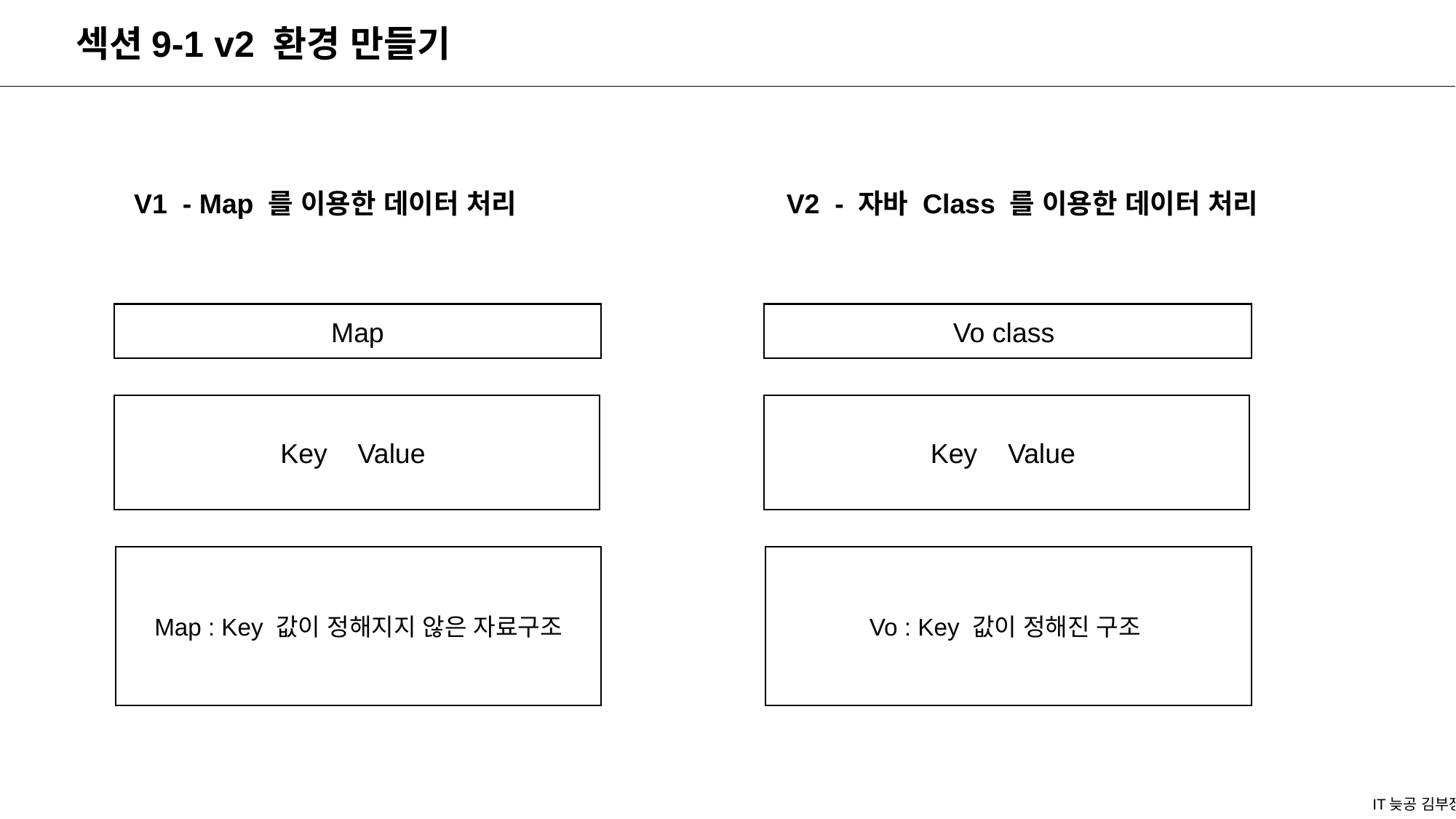

섹션9-1 v2 환경 만들기
V1  - Map 를 이용한 데이터 처리
V2  - 자바 Class 를 이용한 데이터 처리
Map
Vo class
Key    Value
Key    Value
Map : Key 값이 정해지지 않은 자료구조
Vo : Key 값이 정해진 구조
IT늦공 김부장